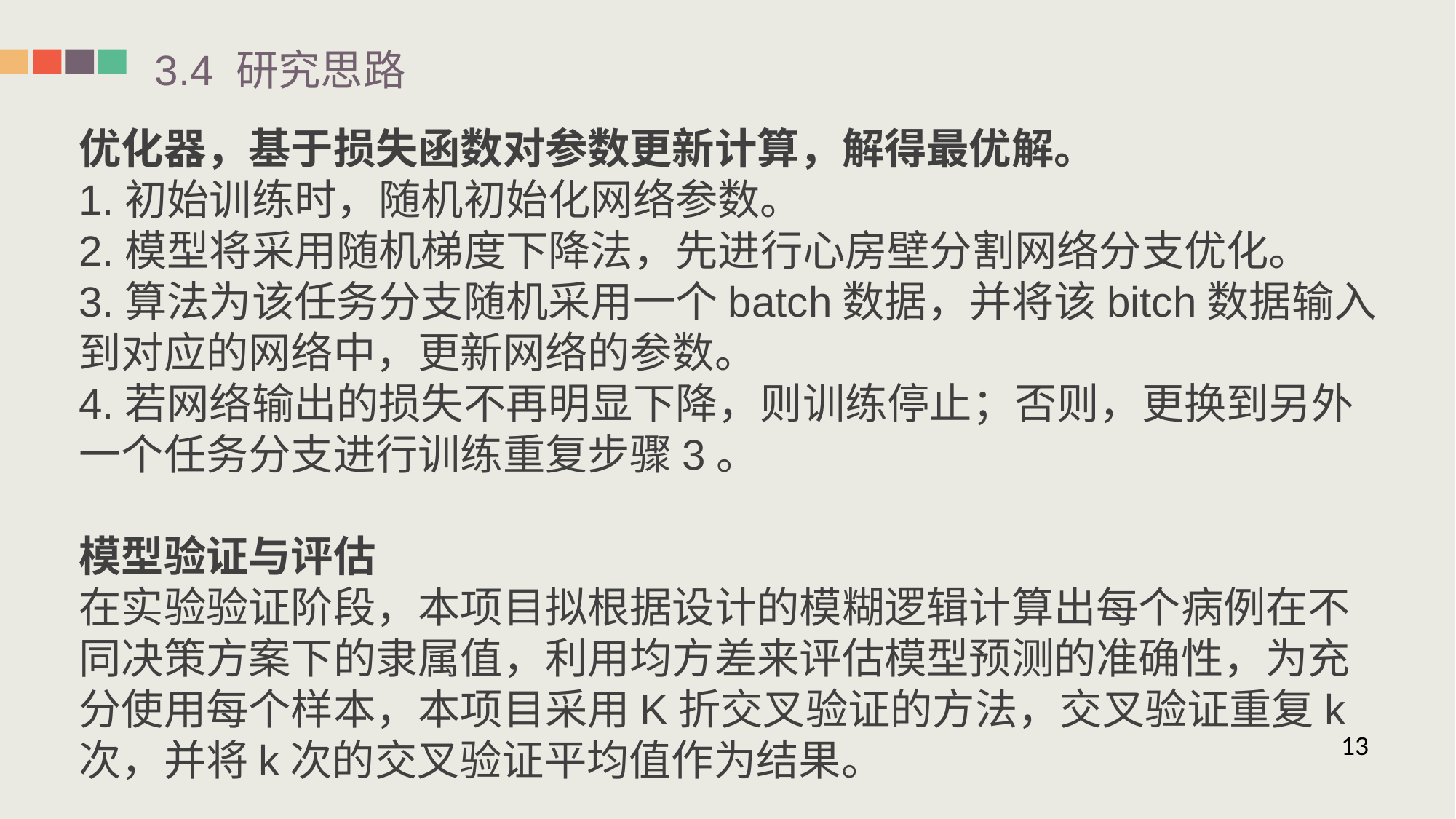

3.4 研究思路
优化器，基于损失函数对参数更新计算，解得最优解。
1.初始训练时，随机初始化网络参数。
2.模型将采用随机梯度下降法，先进行心房壁分割网络分支优化。
3.算法为该任务分支随机采用一个batch数据，并将该bitch数据输入到对应的网络中，更新网络的参数。
4.若网络输出的损失不再明显下降，则训练停止；否则，更换到另外一个任务分支进行训练重复步骤3。

模型验证与评估
在实验验证阶段，本项目拟根据设计的模糊逻辑计算出每个病例在不同决策方案下的隶属值，利用均方差来评估模型预测的准确性，为充分使用每个样本，本项目采用K折交叉验证的方法，交叉验证重复k次，并将k次的交叉验证平均值作为结果。
13